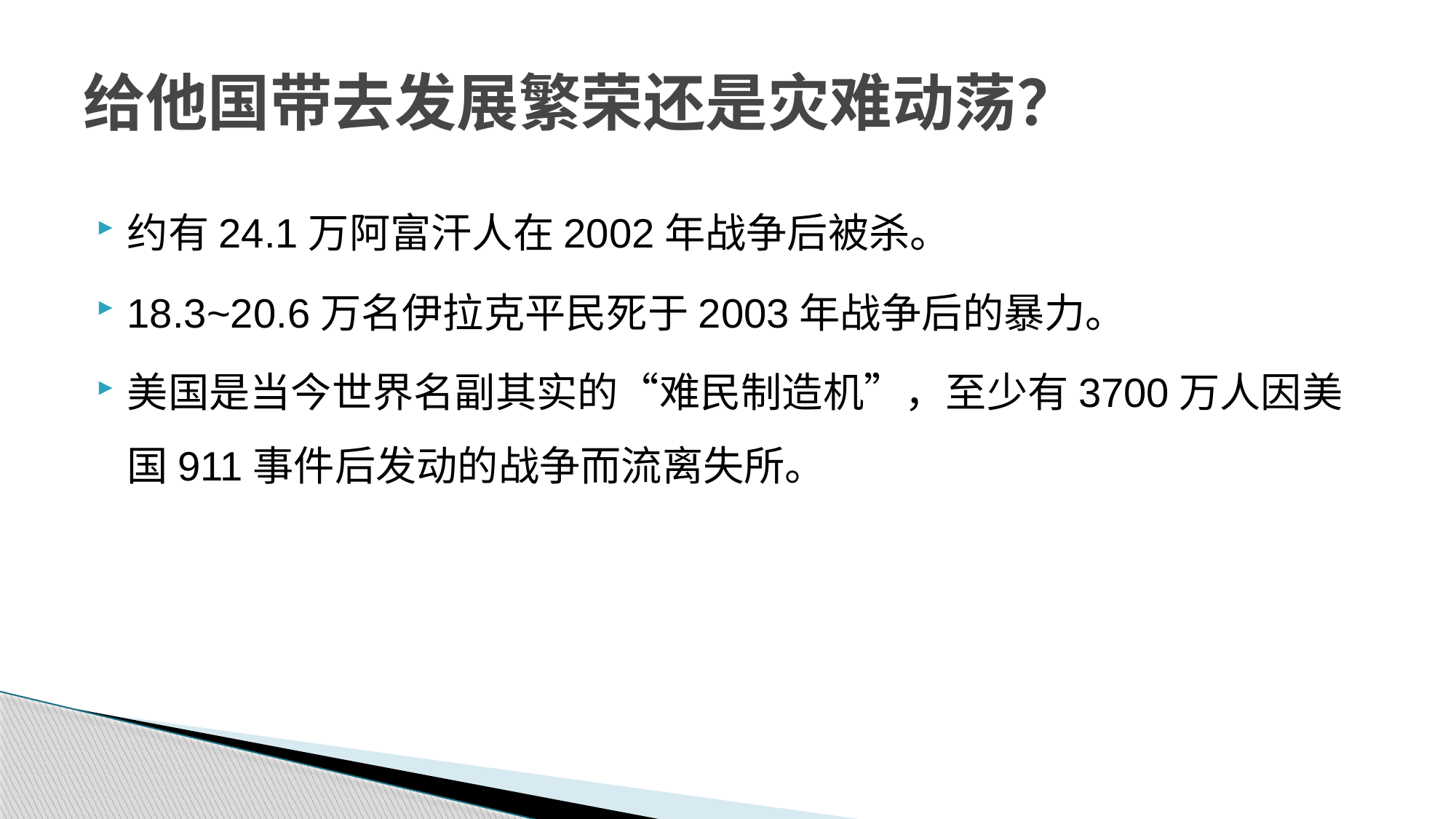

# 给他国带去发展繁荣还是灾难动荡？
约有24.1万阿富汗人在2002年战争后被杀。
18.3~20.6万名伊拉克平民死于2003年战争后的暴力。
美国是当今世界名副其实的“难民制造机”，至少有3700万人因美国911事件后发动的战争而流离失所。